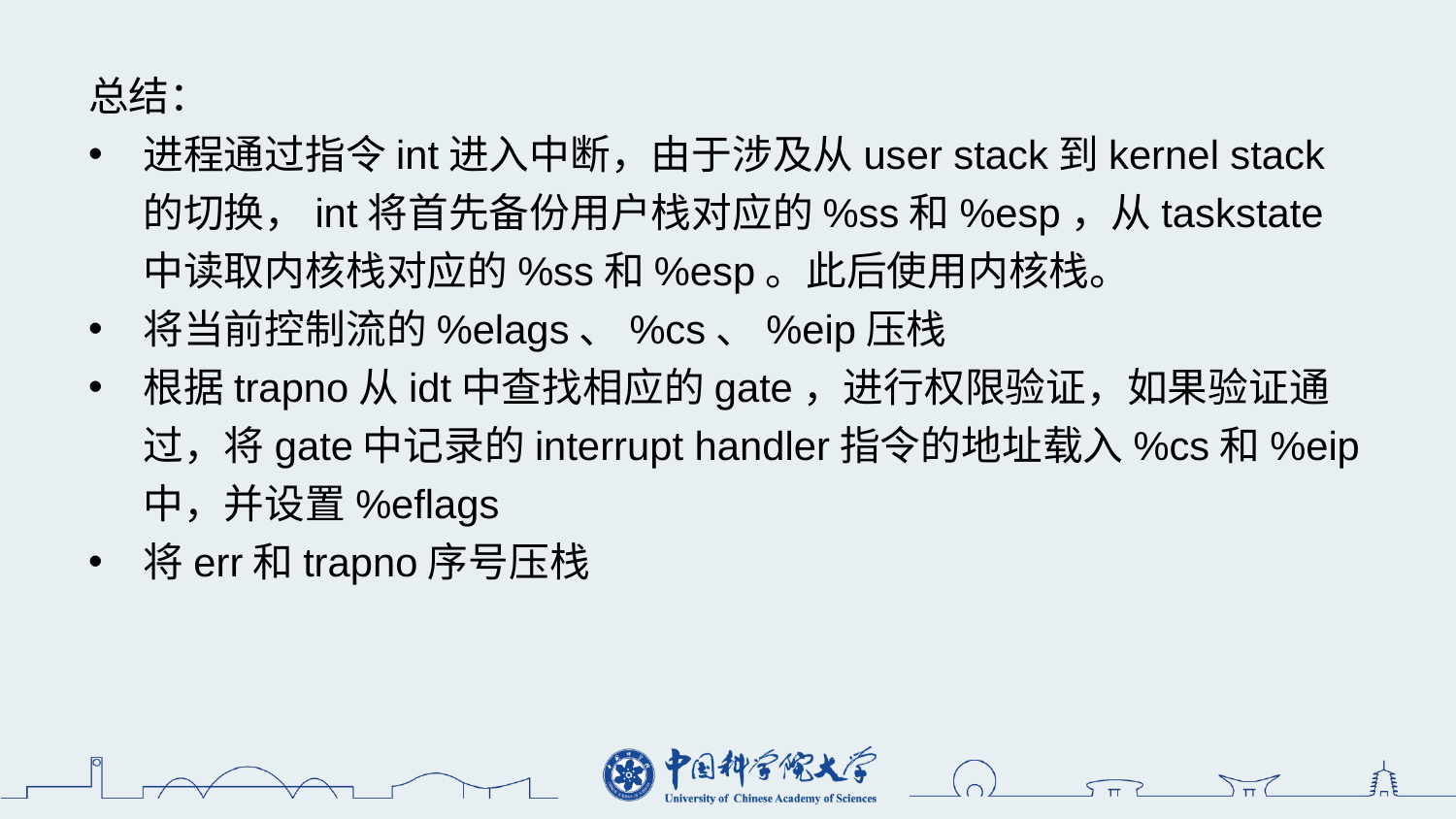

总结：
进程通过指令int进入中断，由于涉及从user stack到kernel stack的切换，int将首先备份用户栈对应的%ss和%esp，从taskstate中读取内核栈对应的%ss和%esp。此后使用内核栈。
将当前控制流的%elags、%cs、%eip压栈
根据trapno从idt中查找相应的gate，进行权限验证，如果验证通过，将gate中记录的interrupt handler指令的地址载入%cs和%eip中，并设置%eflags
将err和trapno序号压栈